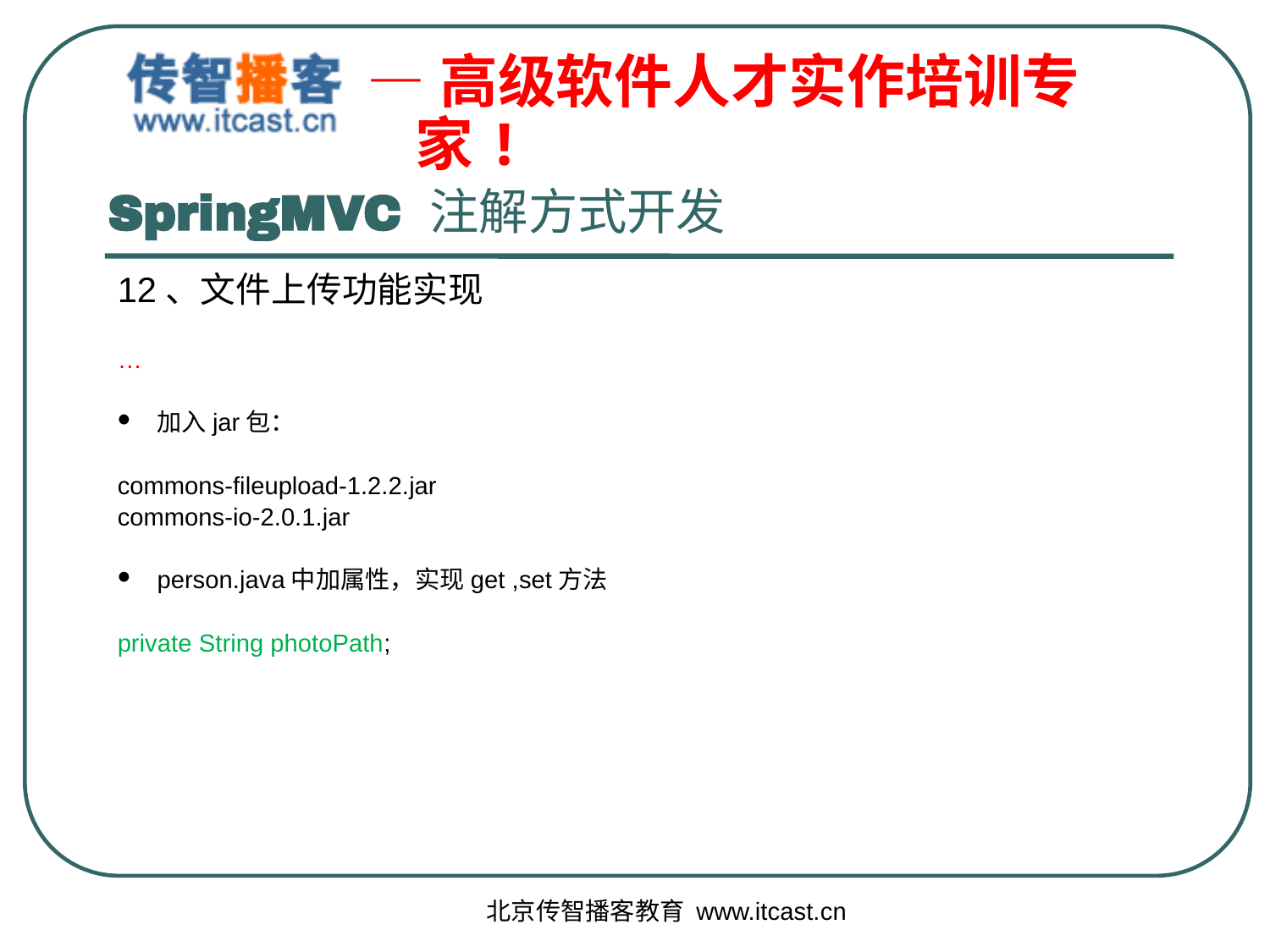

# SpringMVC 注解方式开发
12、文件上传功能实现

…

加入jar包：

commons-fileupload-1.2.2.jar
commons-io-2.0.1.jar

person.java中加属性，实现get ,set方法

private String photoPath;

北京传智播客教育 www.itcast.cn